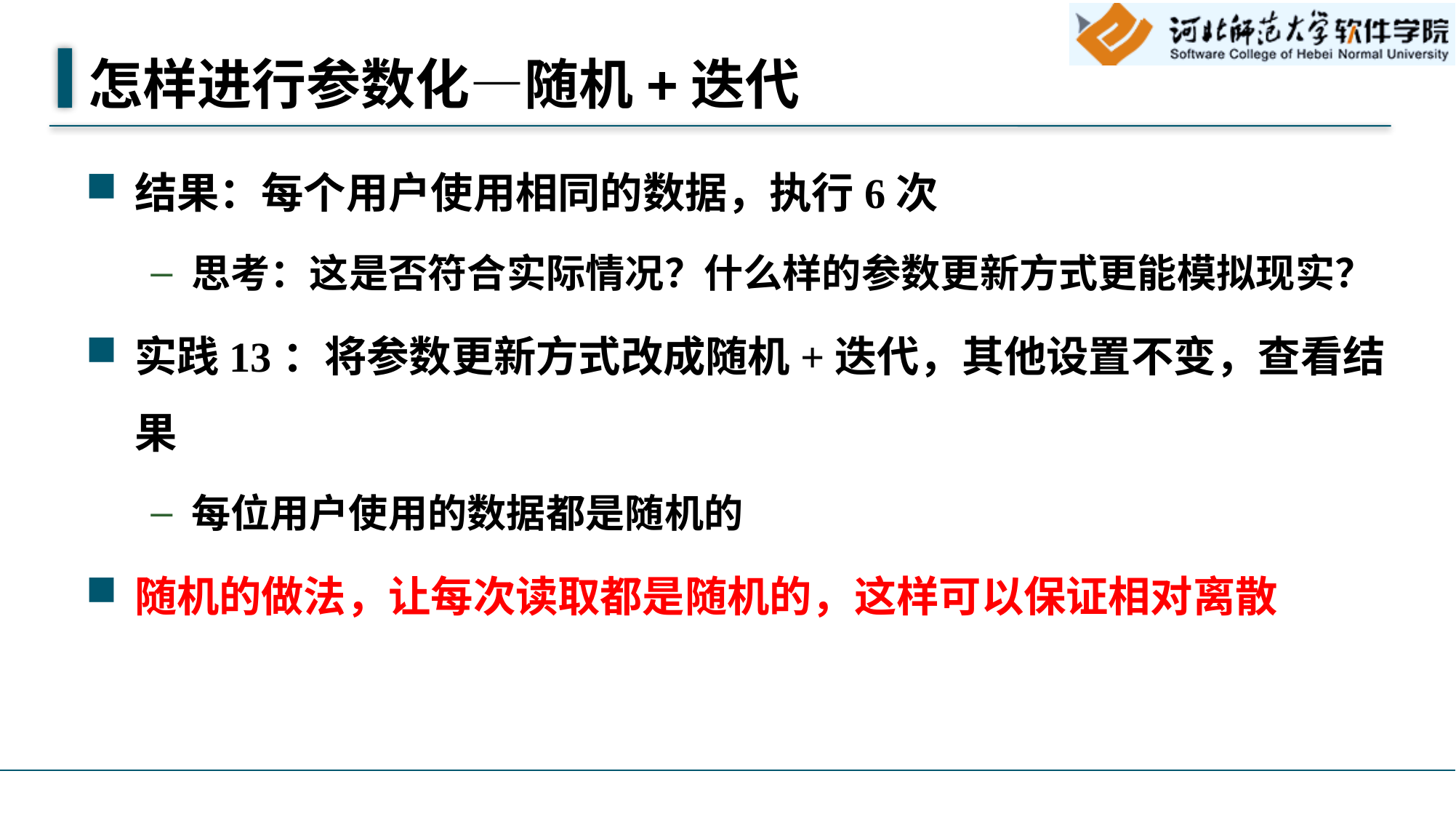

# 怎样进行参数化—随机+迭代
结果：每个用户使用相同的数据，执行6次
思考：这是否符合实际情况？什么样的参数更新方式更能模拟现实？
实践13：将参数更新方式改成随机+迭代，其他设置不变，查看结果
每位用户使用的数据都是随机的
随机的做法，让每次读取都是随机的，这样可以保证相对离散